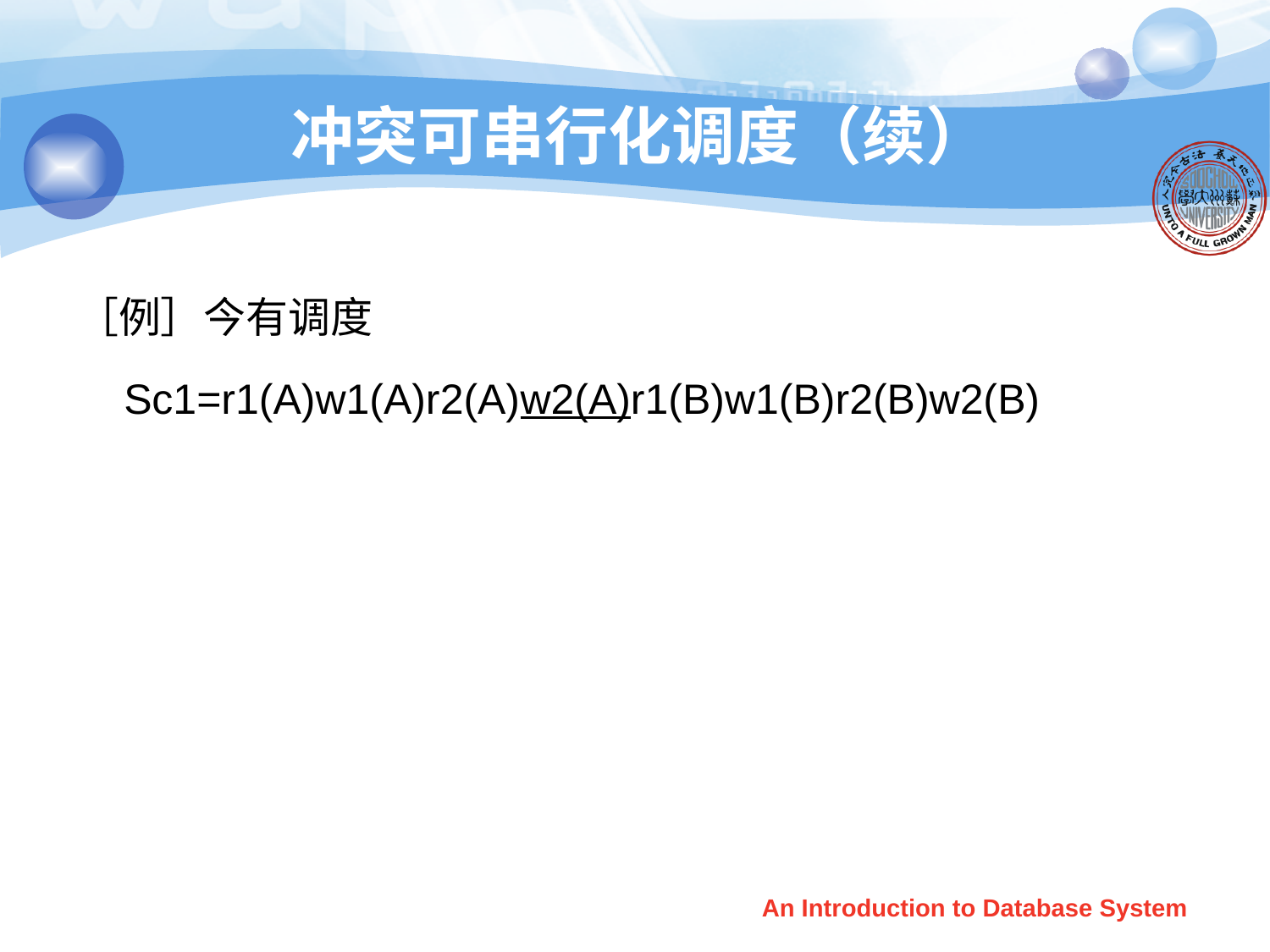

# 冲突可串行化调度（续）
［例］今有调度Sc1=r1(A)w1(A)r2(A)w2(A)r1(B)w1(B)r2(B)w2(B)

An Introduction to Database System